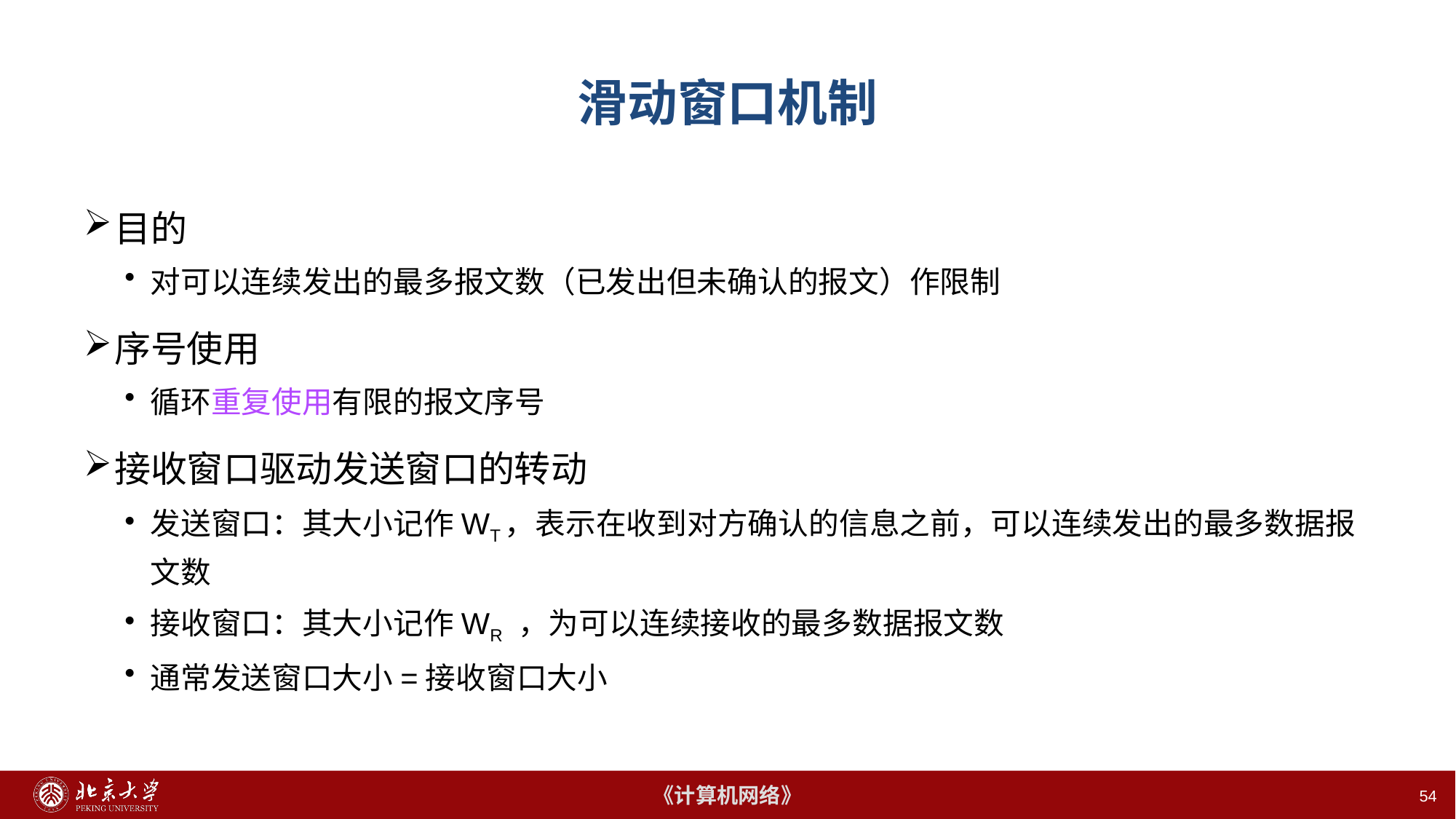

54
# 滑动窗口机制
目的
对可以连续发出的最多报文数（已发出但未确认的报文）作限制
序号使用
循环重复使用有限的报文序号
接收窗口驱动发送窗口的转动
发送窗口：其大小记作WT，表示在收到对方确认的信息之前，可以连续发出的最多数据报文数
接收窗口：其大小记作WR ，为可以连续接收的最多数据报文数
通常发送窗口大小=接收窗口大小